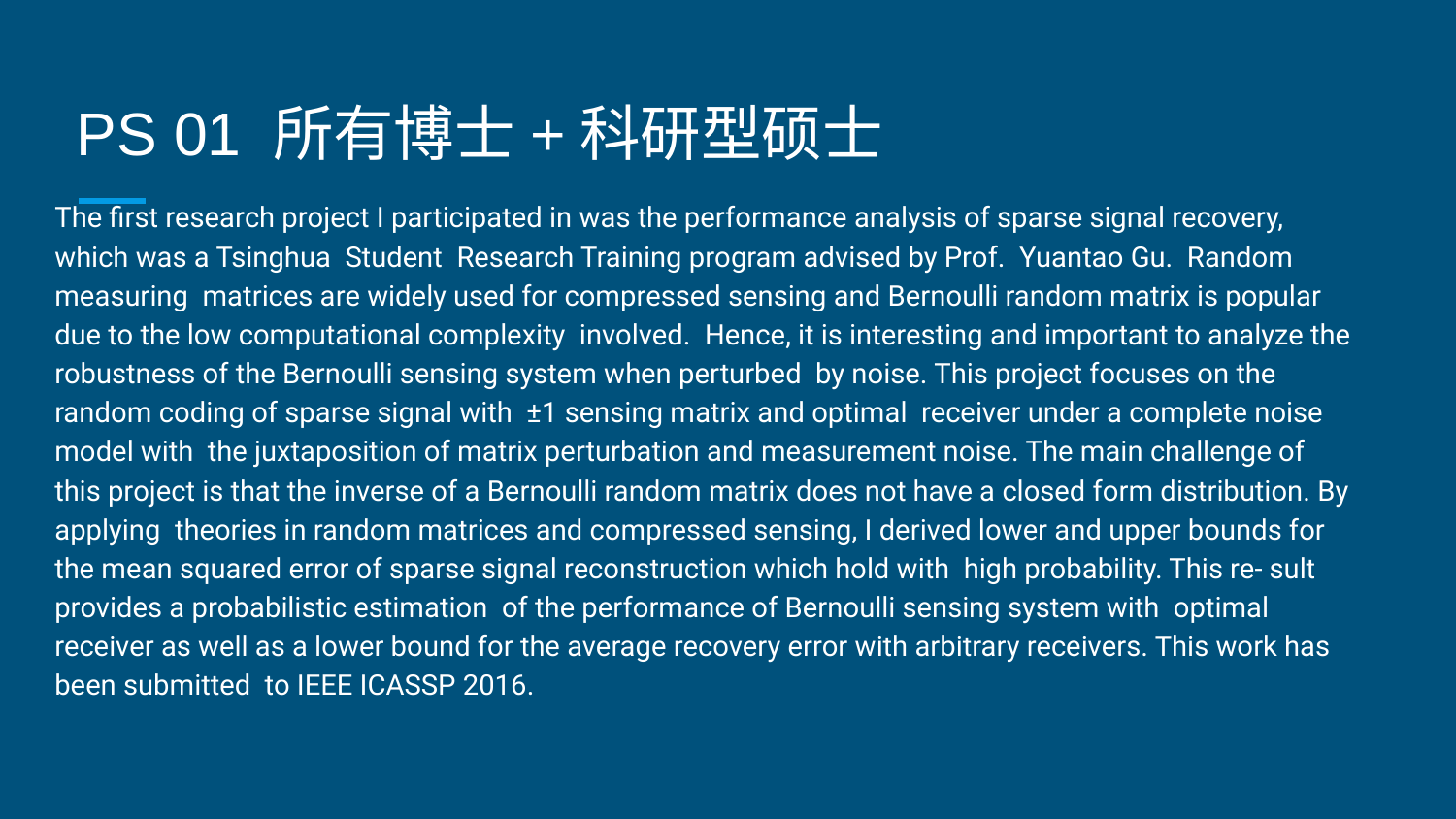

# PS 01 所有博士+科研型硕士
The first research project I participated in was the performance analysis of sparse signal recovery, which was a Tsinghua  Student  Research Training program advised by Prof.  Yuantao Gu.  Random measuring  matrices are widely used for compressed sensing and Bernoulli random matrix is popular due to the low computational complexity  involved.  Hence, it is interesting and important to analyze the robustness of the Bernoulli sensing system when perturbed  by noise. This project focuses on the random coding of sparse signal with  ±1 sensing matrix and optimal  receiver under a complete noise model with  the juxtaposition of matrix perturbation and measurement noise. The main challenge of this project is that the inverse of a Bernoulli random matrix does not have a closed form distribution. By applying  theories in random matrices and compressed sensing, I derived lower and upper bounds for the mean squared error of sparse signal reconstruction which hold with  high probability. This re- sult provides a probabilistic estimation  of the performance of Bernoulli sensing system with  optimal receiver as well as a lower bound for the average recovery error with arbitrary receivers. This work has been submitted  to IEEE ICASSP 2016.